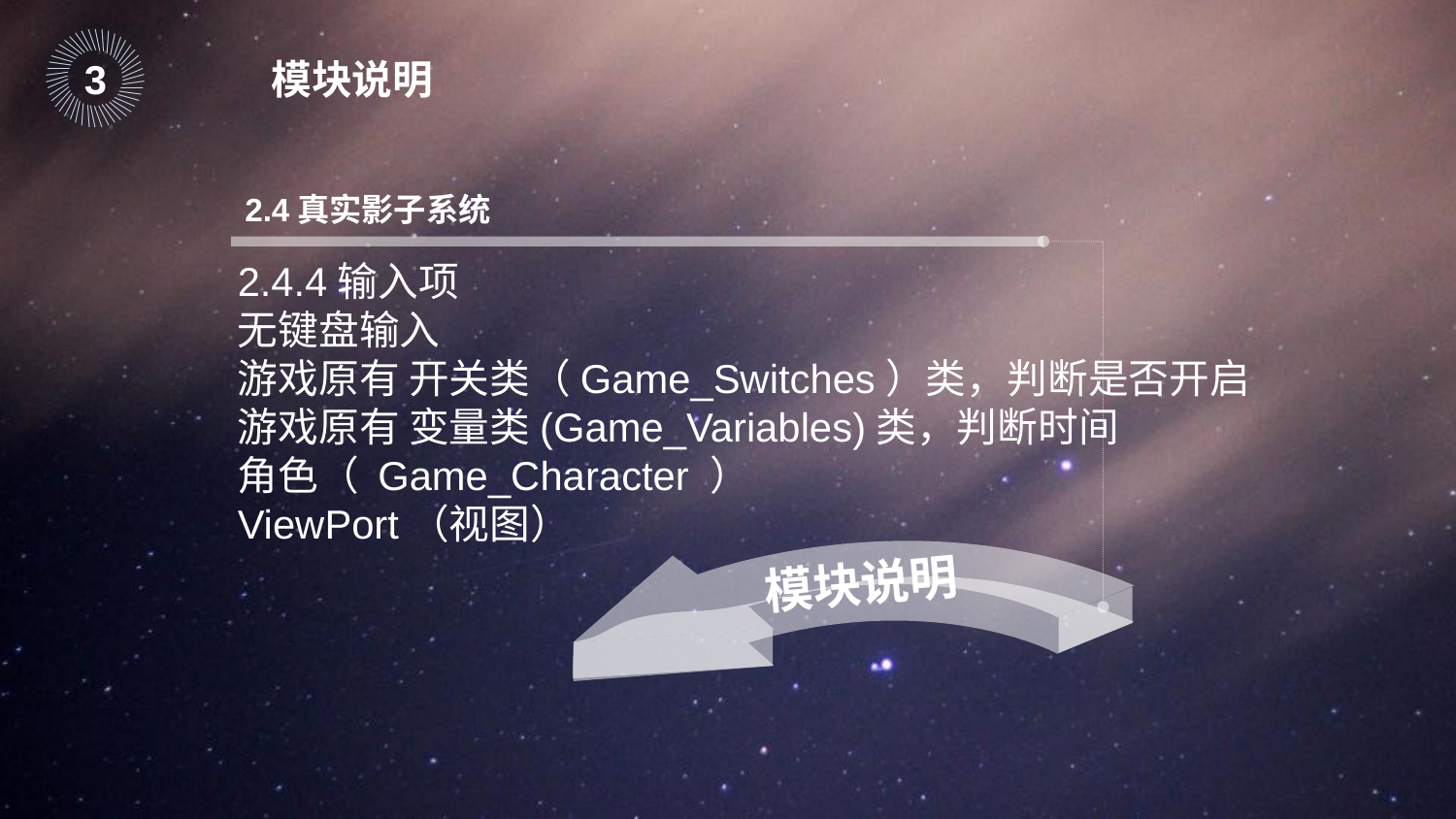

｜
｜
｜
｜
｜
｜
｜
｜
｜
｜
｜
｜
｜
｜
｜
｜
｜
｜
｜
｜
｜
｜
｜
｜
｜
｜
｜
｜
｜
｜
｜
｜
｜
｜
｜
｜
｜
｜
｜
｜
｜
｜
｜
｜
｜
｜
3
模块说明
2.4真实影子系统

2.4.4输入项
无键盘输入
游戏原有 开关类（Game_Switches）类，判断是否开启
游戏原有 变量类(Game_Variables)类，判断时间
角色（ Game_Character ）
ViewPort（视图）

模块说明